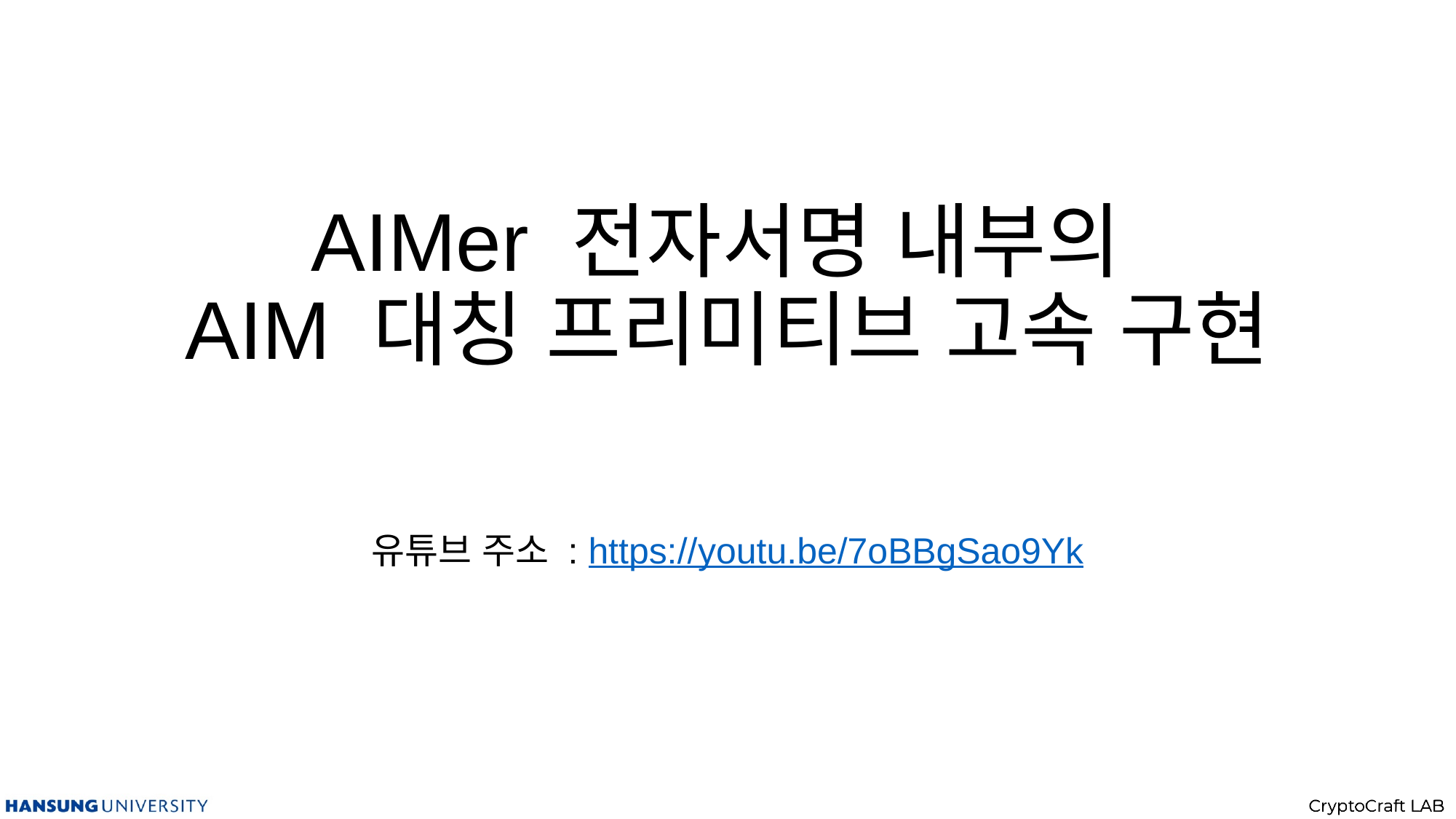

# AIMer 전자서명 내부의 AIM 대칭 프리미티브 고속 구현
유튜브 주소 : https://youtu.be/7oBBgSao9Yk